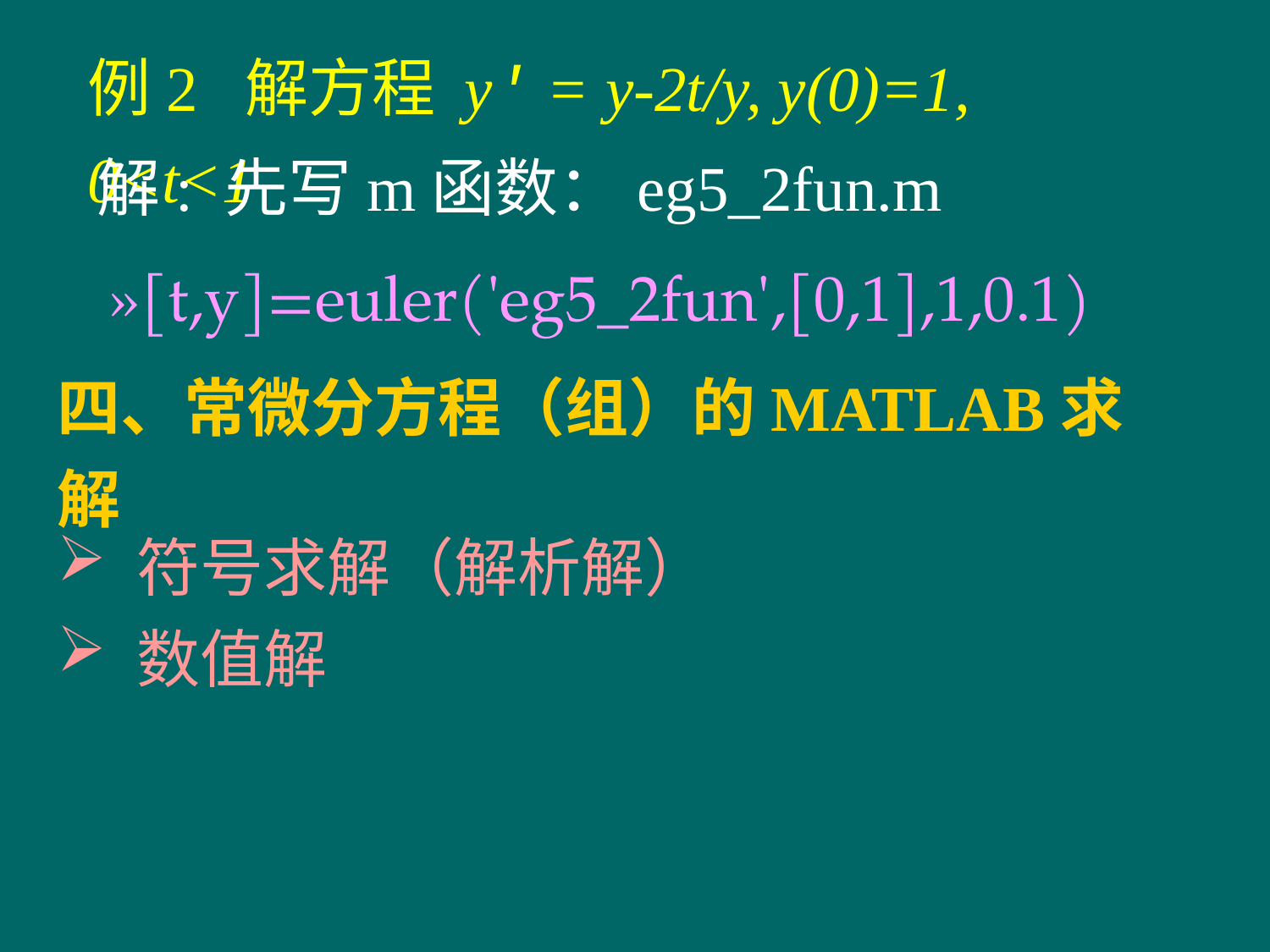

例2  解方程 y' = y-2t/y, y(0)=1, 0<t<1
解: 先写m函数：eg5_2fun.m
  »[t,y]=euler('eg5_2fun',[0,1],1,0.1)
四、常微分方程（组）的MATLAB求解
符号求解（解析解）
数值解